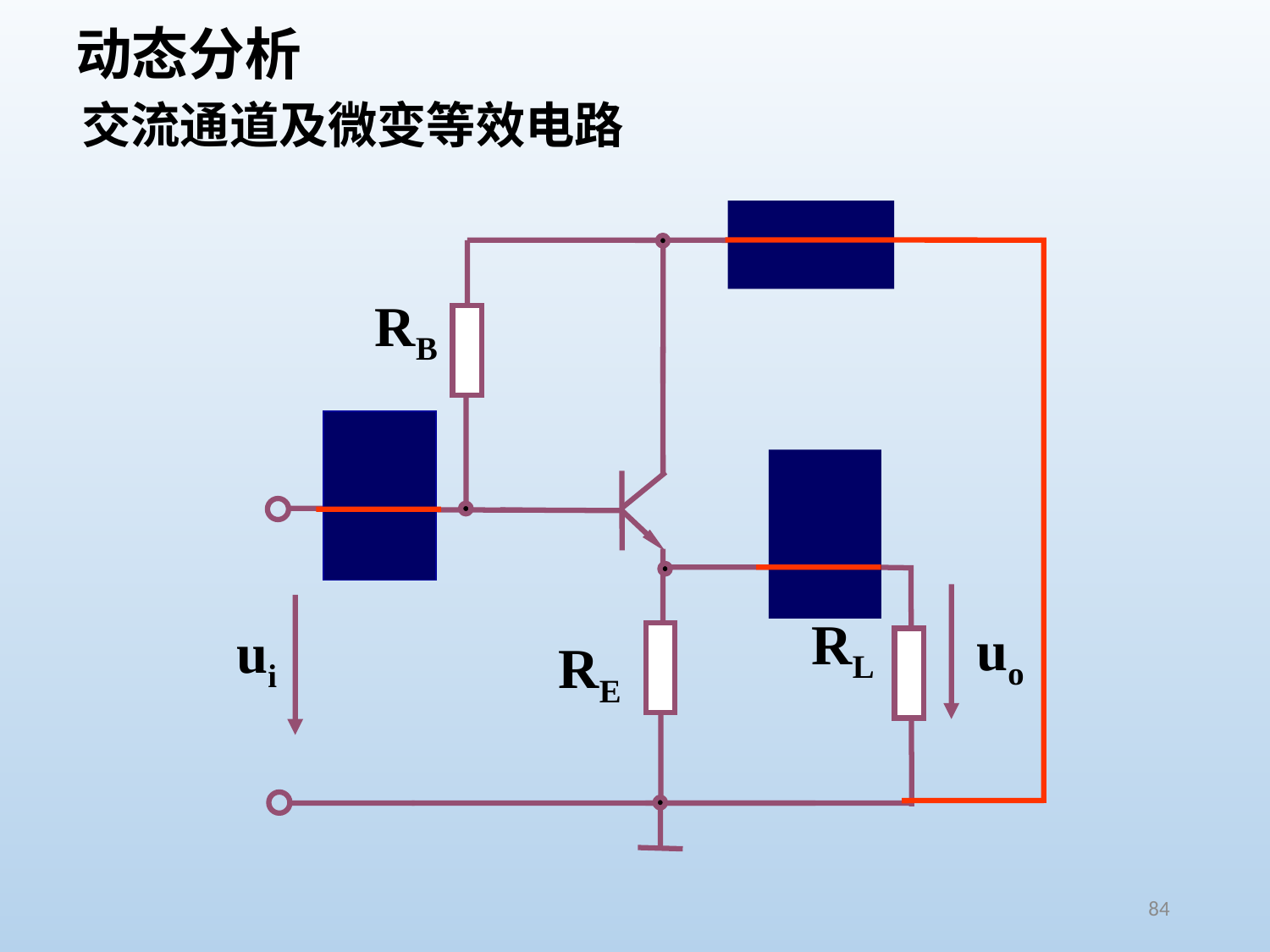

动态分析
交流通道及微变等效电路
+EC

RB

C1

C2

RL
uo
ui

RE

84